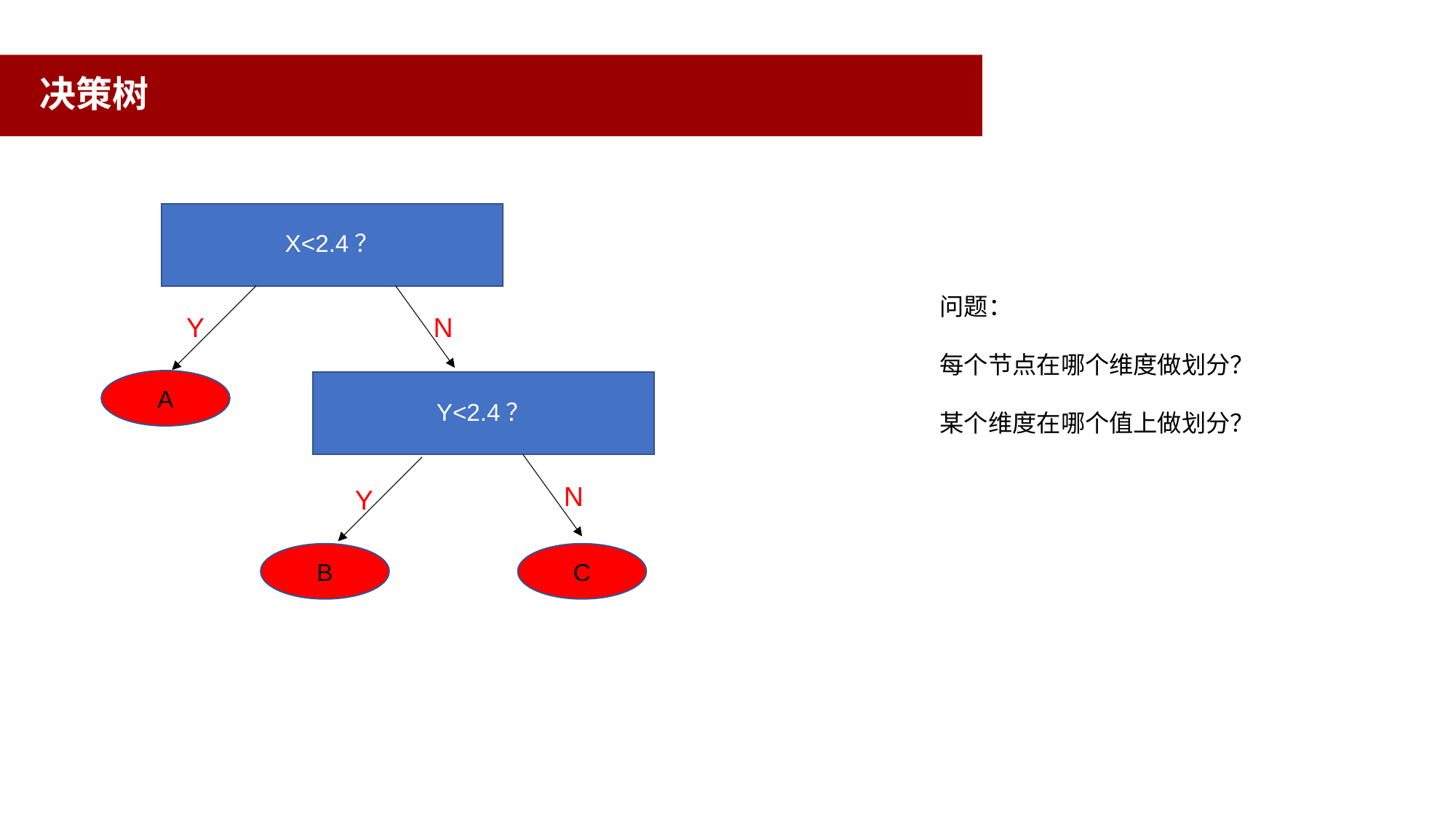

# 二、状态空间表示法
决策树

X<2.4？
问题：

每个节点在哪个维度做划分？

某个维度在哪个值上做划分？
Y
N
A
Y<2.4？
N
Y
C
B